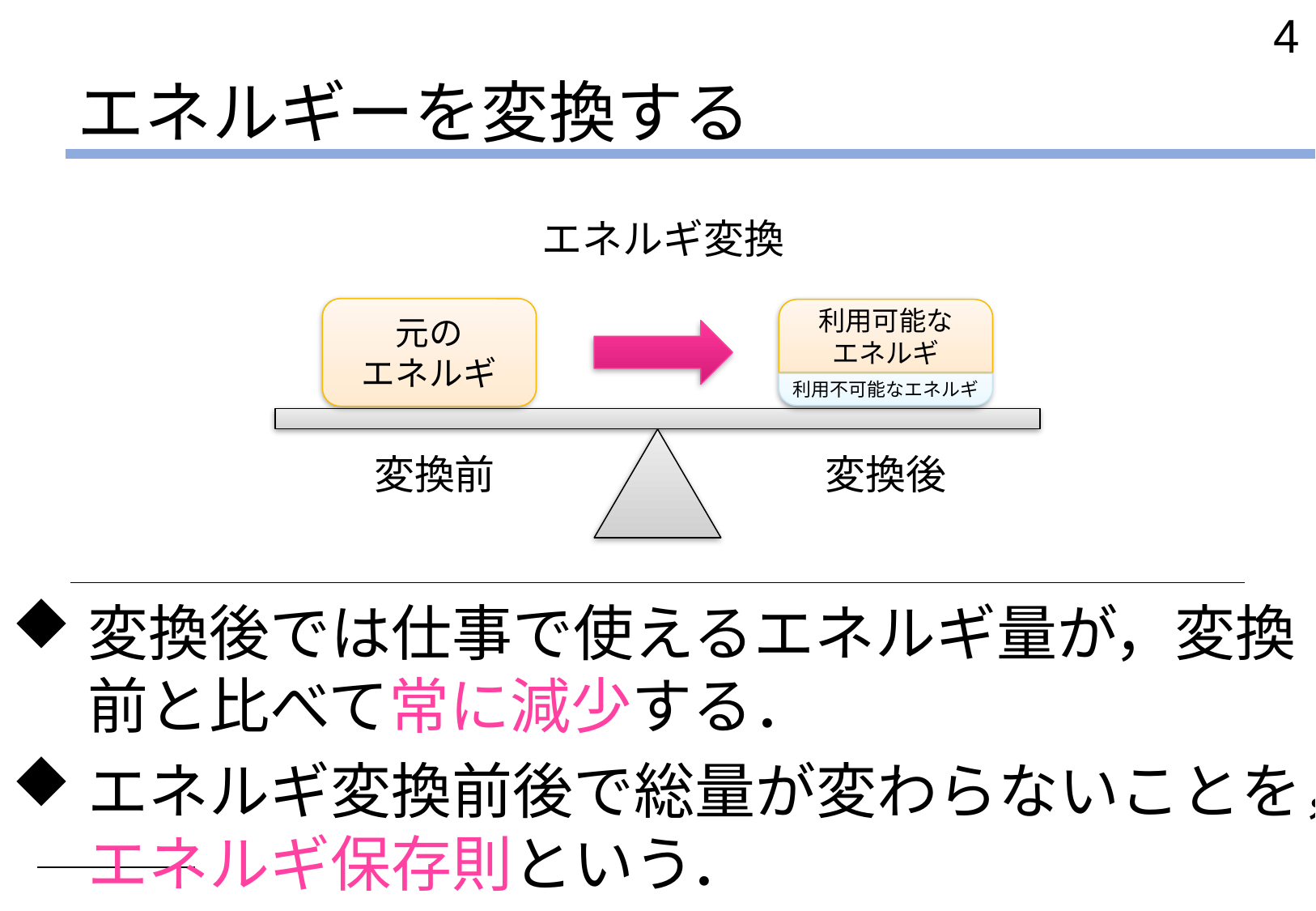

4
# エネルギーを変換する
エネルギ変換
元の
エネルギ
利用可能な
エネルギ
利用不可能なエネルギ

変換後
変換前
変換後では仕事で使えるエネルギ量が，変換前と比べて常に減少する．
エネルギ変換前後で総量が変わらないことを，エネルギ保存則という．